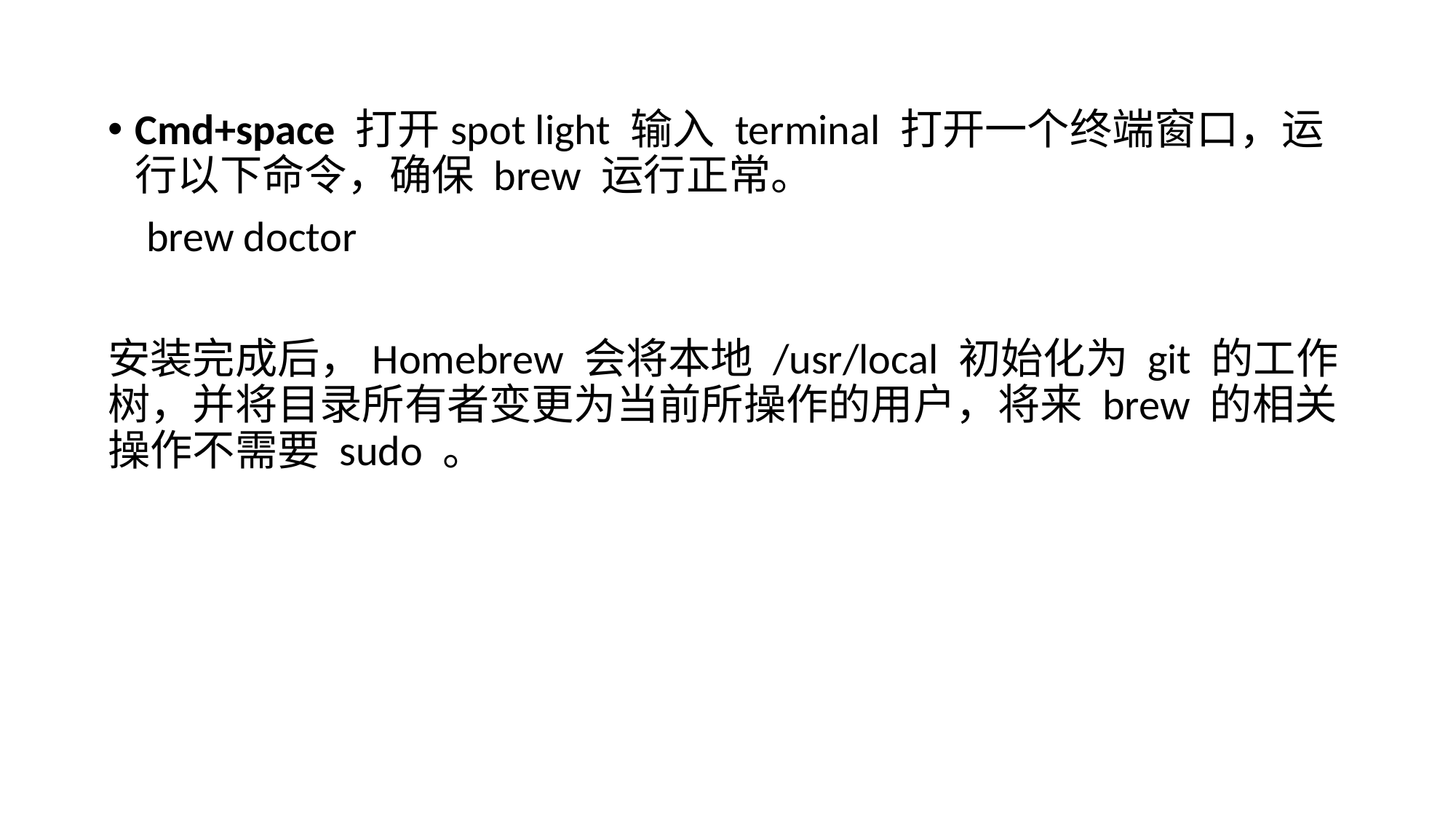

Cmd+space 打开spot light 输入 terminal 打开一个终端窗口，运行以下命令，确保 brew 运行正常。
    brew doctor

安装完成后，Homebrew 会将本地 /usr/local 初始化为 git 的工作树，并将目录所有者变更为当前所操作的用户，将来 brew 的相关操作不需要 sudo 。